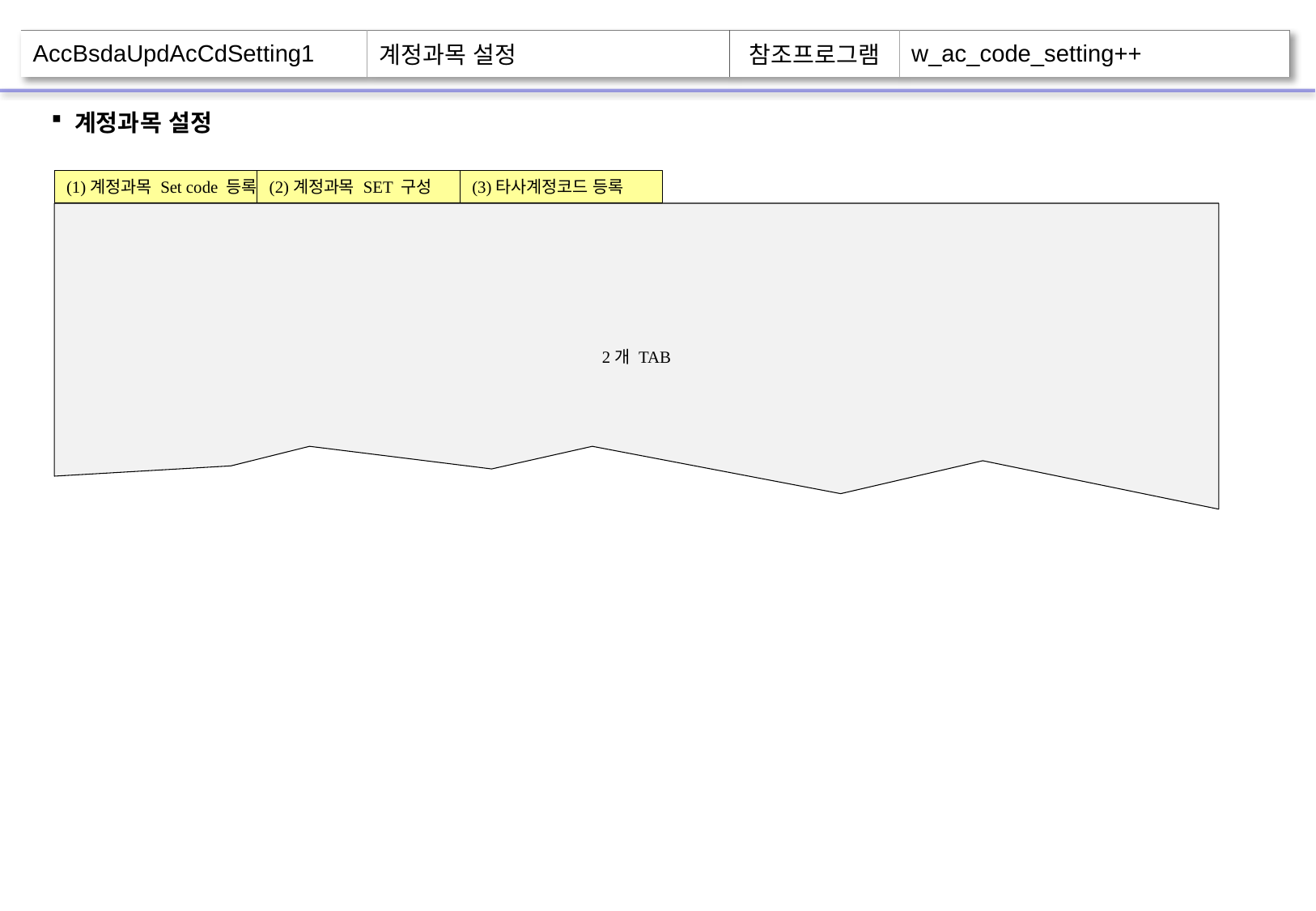

| AccBsdaUpdAcCdSetting1 | 계정과목 설정 | 참조프로그램 | w\_ac\_code\_setting++ |
| --- | --- | --- | --- |
계정과목 설정
(1)계정과목 Set code 등록
(2)계정과목 SET 구성
(3)타사계정코드 등록
2개 TAB